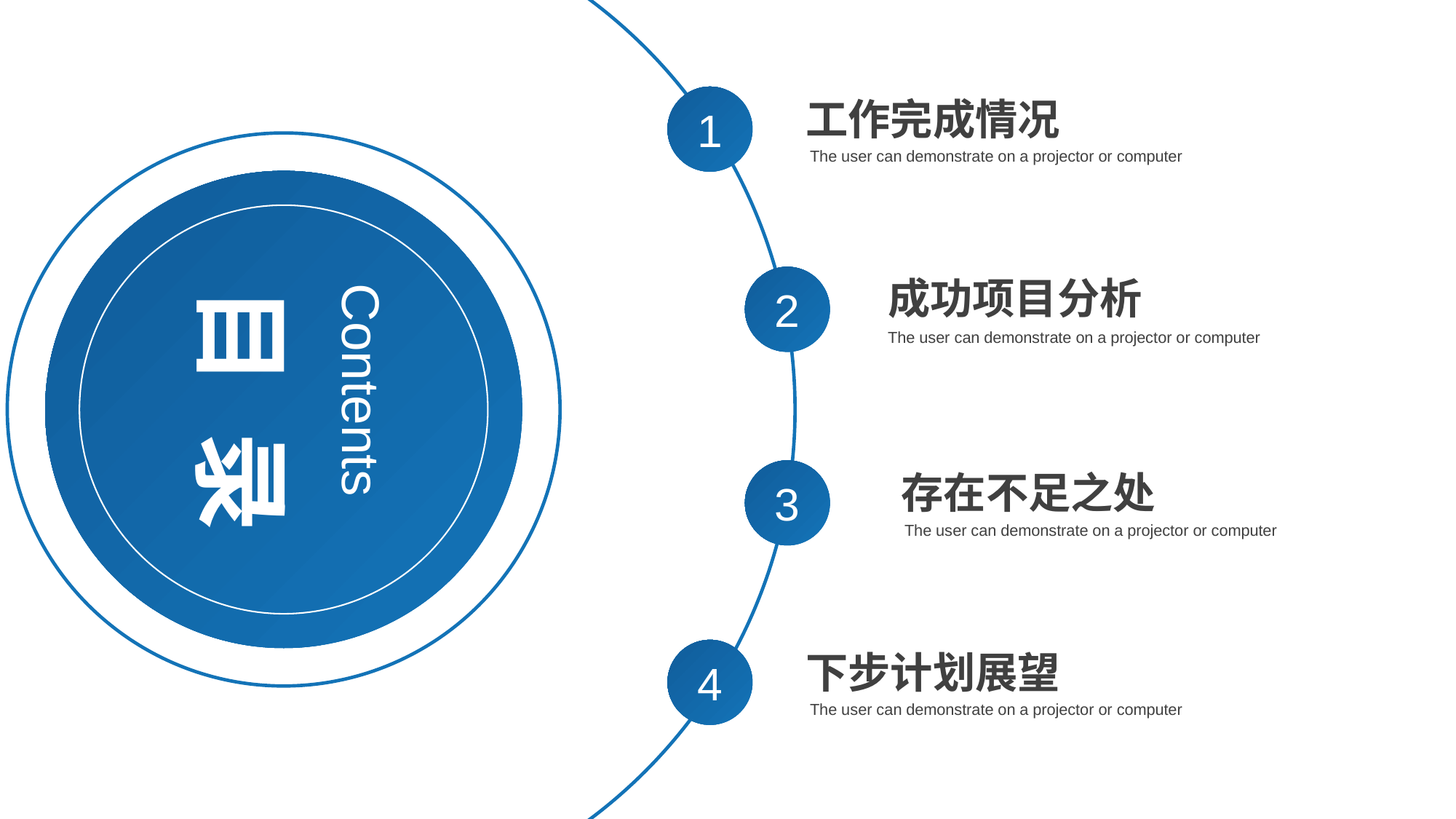

1
工作完成情况
The user can demonstrate on a projector or computer

成功项目分析
The user can demonstrate on a projector or computer
2
Contents
目  录
3
存在不足之处
The user can demonstrate on a projector or computer
4
下步计划展望
The user can demonstrate on a projector or computer